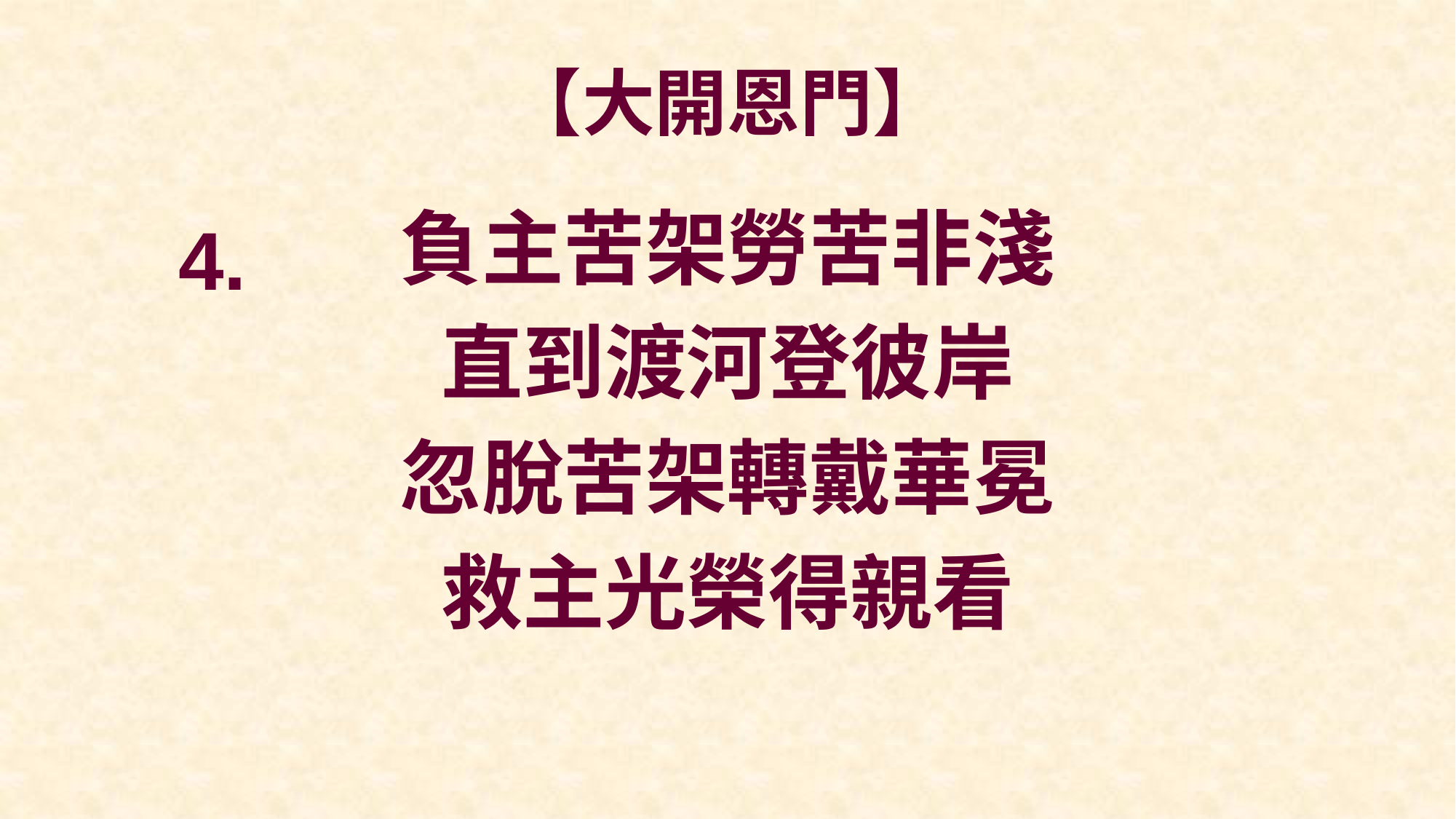

# 【大開恩門】
負主苦架勞苦非淺
直到渡河登彼岸
忽脫苦架轉戴華冕
救主光榮得親看
4.